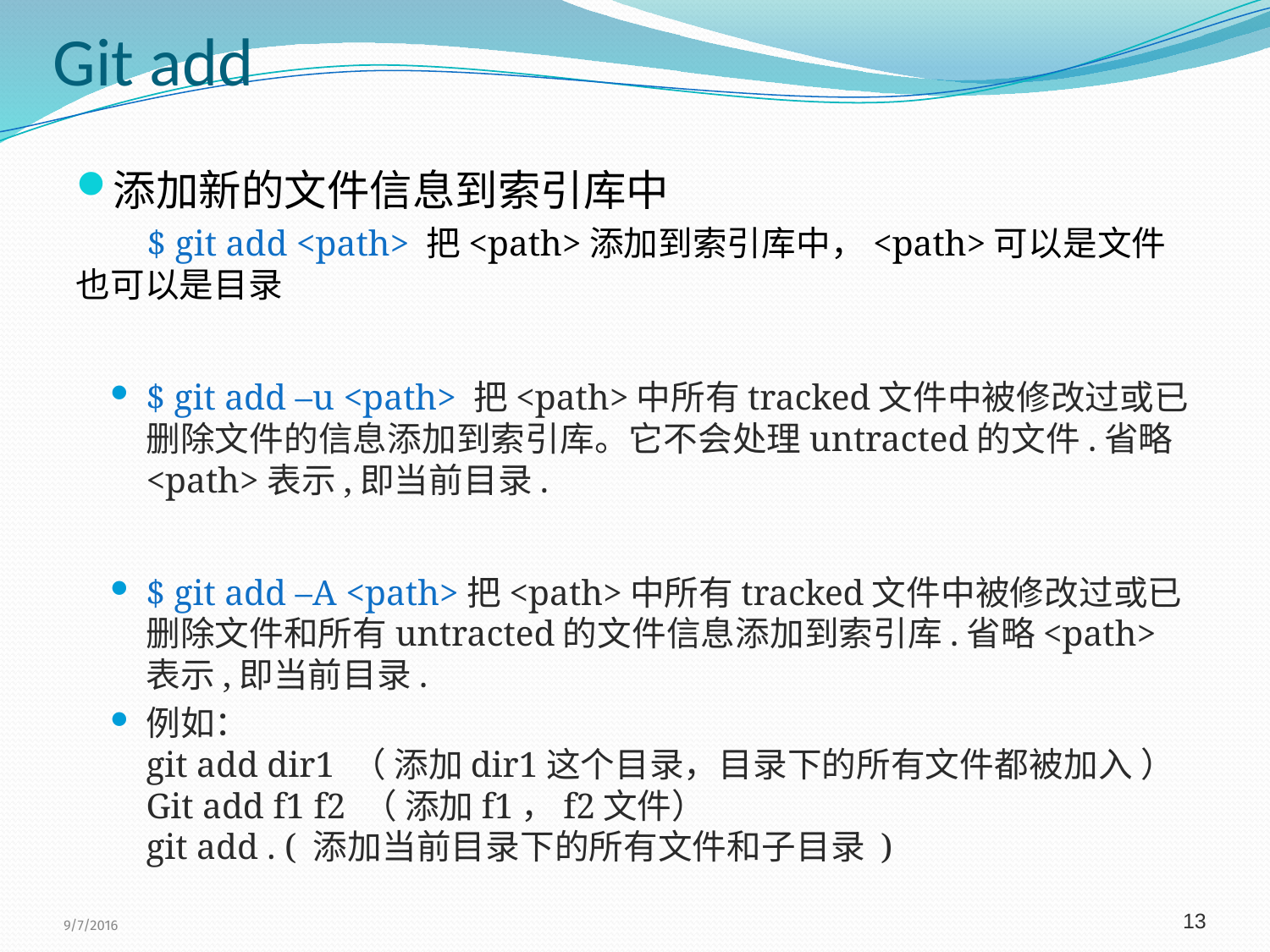

# Git add
添加新的文件信息到索引库中
        $ git add <path> 把<path>添加到索引库中，<path>可以是文件也可以是目录

$ git add –u <path> 把<path>中所有tracked文件中被修改过或已删除文件的信息添加到索引库。它不会处理untracted的文件.省略<path>表示,即当前目录.

$ git add –A <path>把<path>中所有tracked文件中被修改过或已删除文件和所有untracted的文件信息添加到索引库.省略<path>表示,即当前目录.
例如：
git add dir1 （ 添加dir1这个目录，目录下的所有文件都被加入 ）
Git add f1 f2 （ 添加f1，f2文件）
git add . ( 添加当前目录下的所有文件和子目录 )

9/7/2016
13